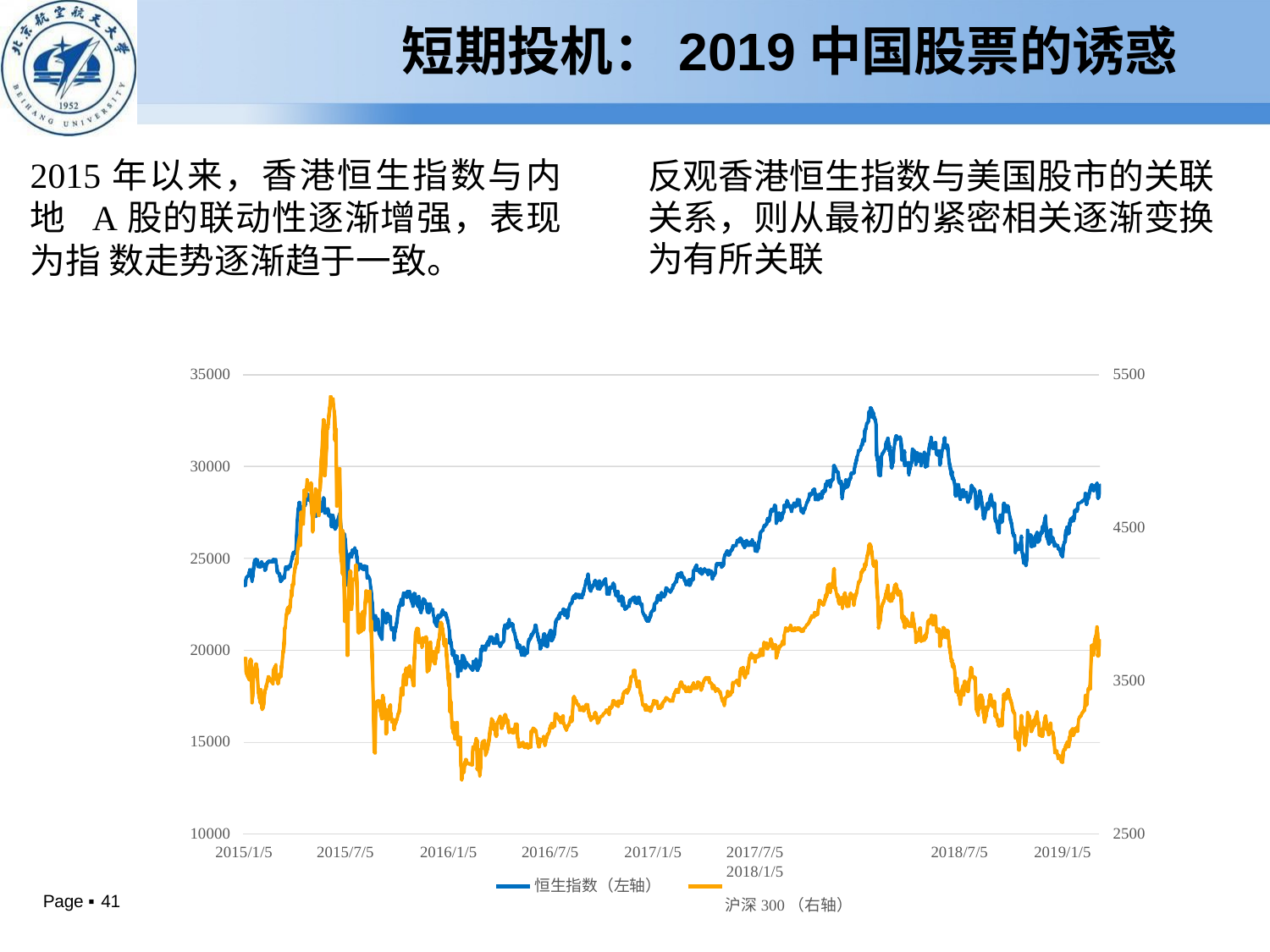

# 短期投机：2019中国股票的诱惑
2015年以来，香港恒生指数与内地  A股的联动性逐渐增强，表现为指 数走势逐渐趋于一致。
反观香港恒生指数与美国股市的关联 关系，则从最初的紧密相关逐渐变换 为有所关联
35000
5500

30000
4500
25000
20000
3500
15000
10000
2500

2015/1/5
2015/7/5
2016/1/5
2016/7/5	2017/1/5
恒生指数（左轴）
2017/7/5	2018/1/5
沪深300（右轴）
2018/7/5
2019/1/5

Page ▪ 41